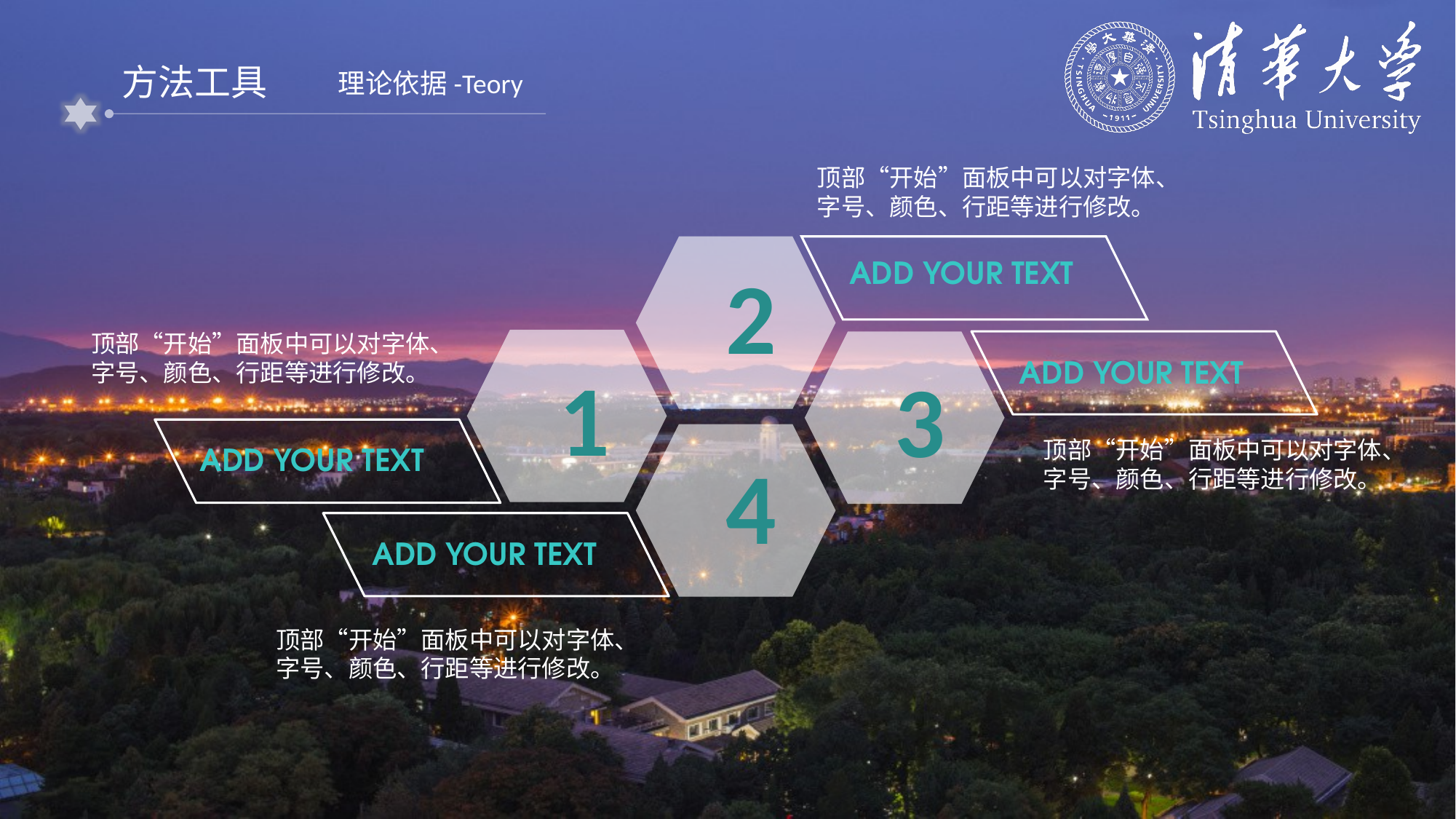

方法工具
理论依据-Teory

顶部“开始”面板中可以对字体、字号、颜色、行距等进行修改。

2

ADD YOUR TEXT
顶部“开始”面板中可以对字体、字号、颜色、行距等进行修改。

1

ADD YOUR TEXT

3

ADD YOUR TEXT

4
顶部“开始”面板中可以对字体、字号、颜色、行距等进行修改。

ADD YOUR TEXT
顶部“开始”面板中可以对字体、字号、颜色、行距等进行修改。